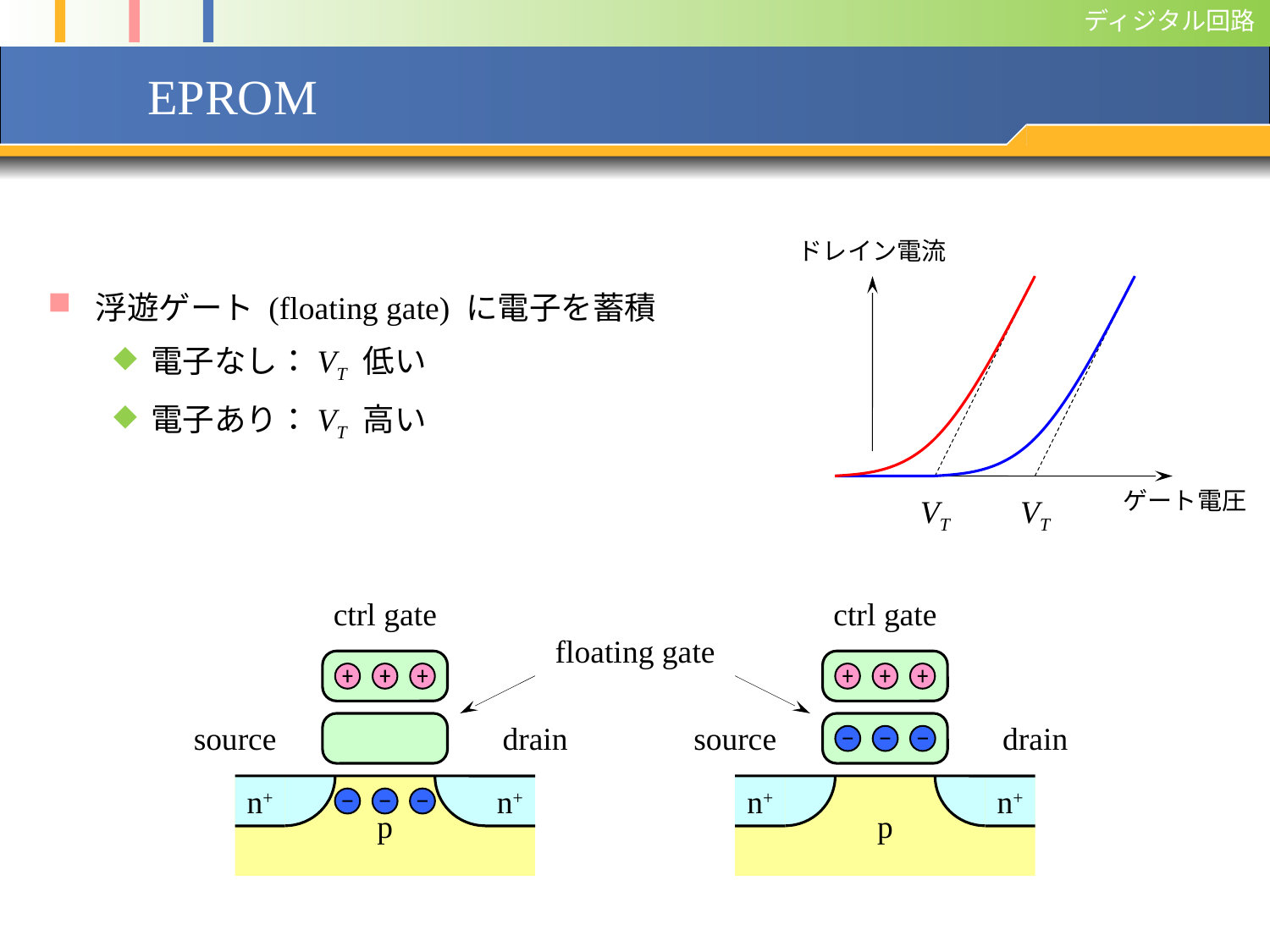

# EPROM
浮遊ゲート (floating gate) に電子を蓄積
電子なし：VT 低い
電子あり：VT 高い
ドレイン電流

VT
VT
ゲート電圧
ctrl gate
ctrl gate
floating gate

source

drain
source

drain

p
n+

n+
p
n+

n+